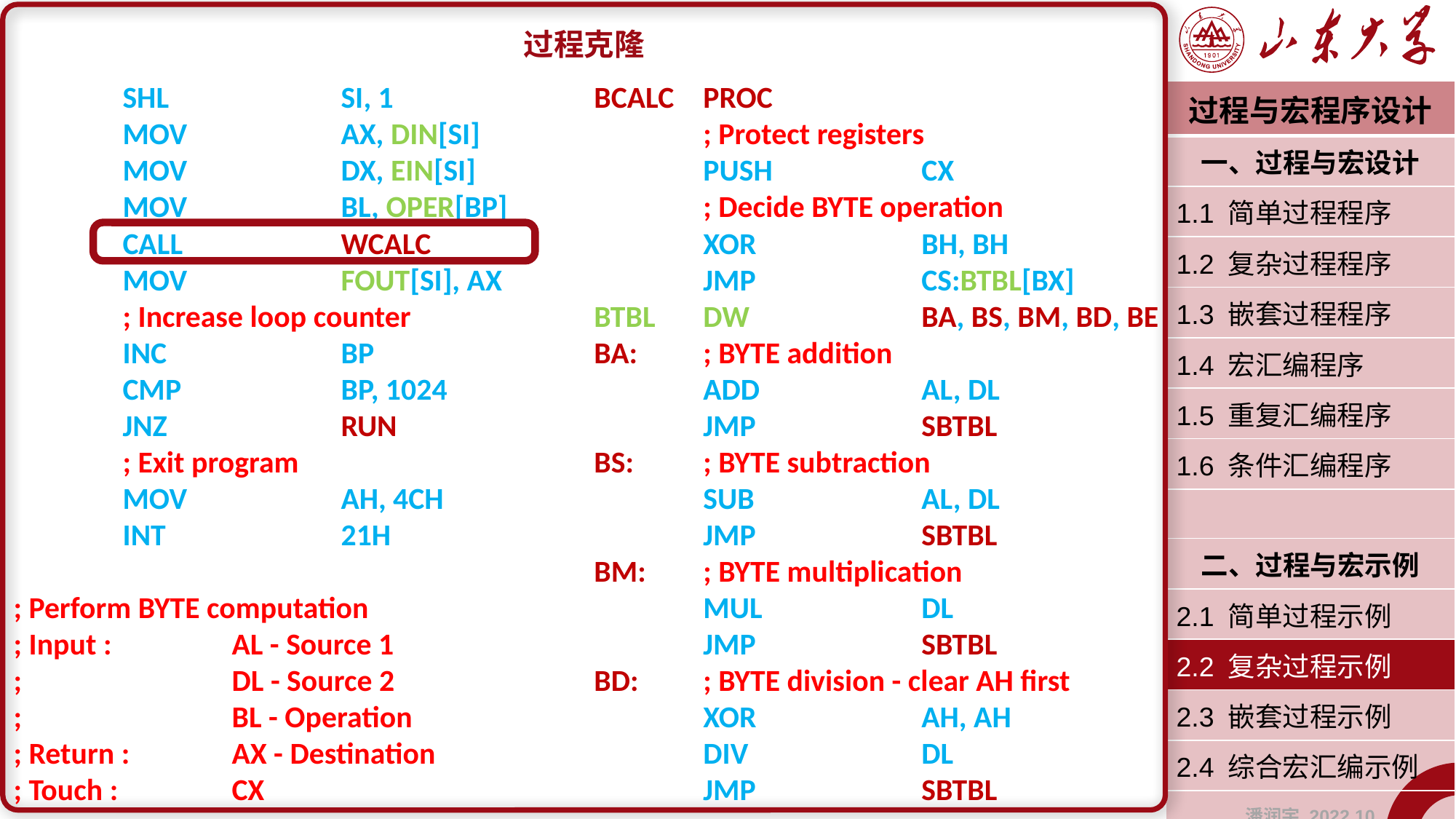

过程克隆
	SHL		SI, 1
	MOV		AX, DIN[SI]
	MOV		DX, EIN[SI]
	MOV		BL, OPER[BP]
	CALL		WCALC
	MOV		FOUT[SI], AX
	; Increase loop counter
	INC		BP
	CMP		BP, 1024
	JNZ		RUN
	; Exit program
	MOV     		AH, 4CH
	INT		21H

; Perform BYTE computation
; Input :		AL - Source 1
;		DL - Source 2
;		BL - Operation
; Return :	AX - Destination
; Touch :		CX
BCALC	PROC
	; Protect registers
	PUSH		CX
	; Decide BYTE operation
	XOR		BH, BH
	JMP		CS:BTBL[BX]
BTBL	DW		BA, BS, BM, BD, BE
BA:	; BYTE addition
	ADD		AL, DL
	JMP		SBTBL
BS:	; BYTE subtraction
	SUB		AL, DL
	JMP		SBTBL
BM:	; BYTE multiplication
	MUL		DL
	JMP		SBTBL
BD:	; BYTE division - clear AH first
	XOR		AH, AH
	DIV		DL
	JMP		SBTBL
| 过程与宏程序设计 |
| --- |
| 一、过程与宏设计 |
| 1.1 简单过程程序 |
| 1.2 复杂过程程序 |
| 1.3 嵌套过程程序 |
| 1.4 宏汇编程序 |
| 1.5 重复汇编程序 |
| 1.6 条件汇编程序 |
|  |
| 二、过程与宏示例 |
| 2.1 简单过程示例 |
| 2.2 复杂过程示例 |
| 2.3 嵌套过程示例 |
| 2.4 综合宏汇编示例 |
| 潘润宇 2022.10 |